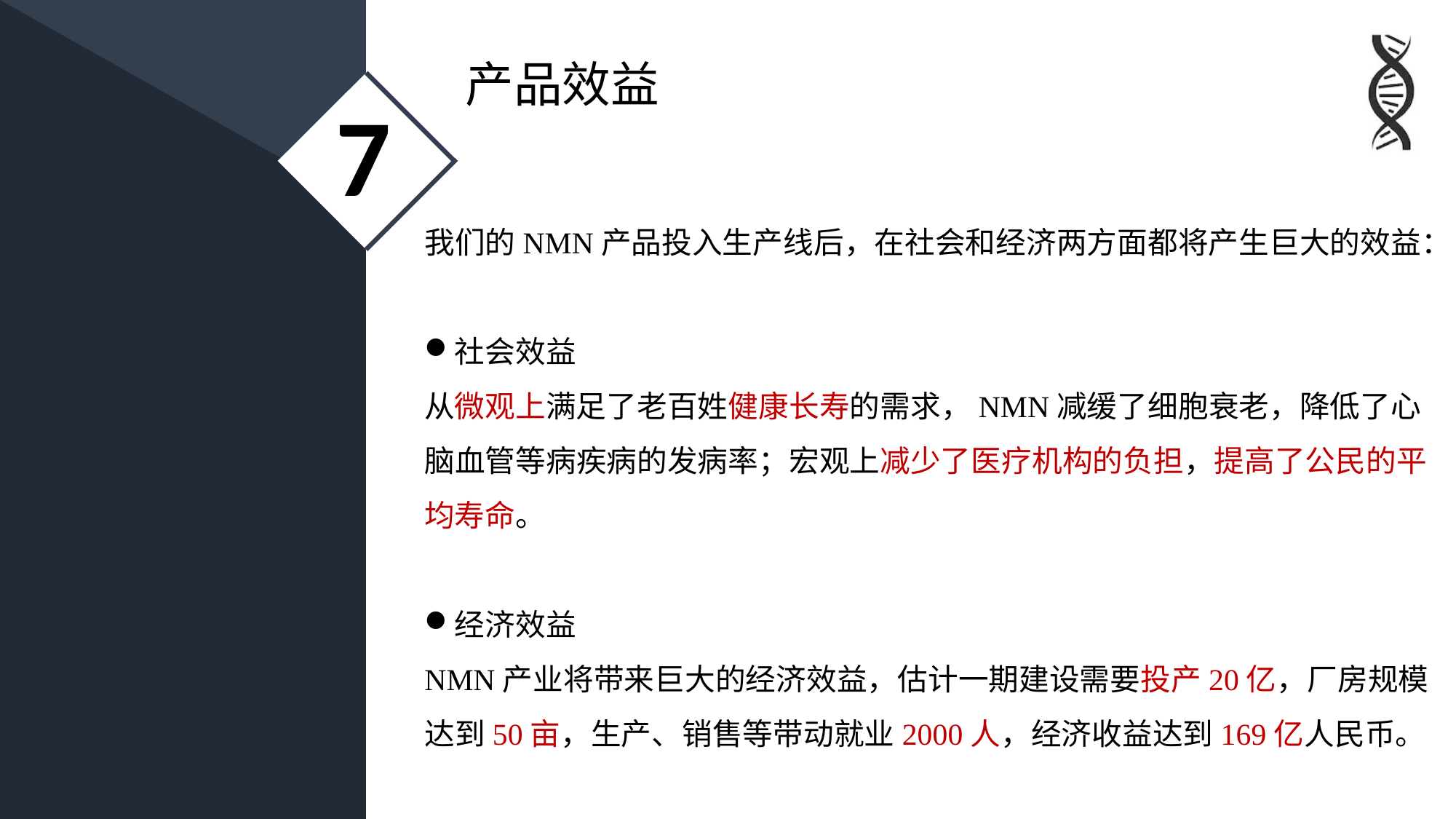

产品效益

7
我们的NMN产品投入生产线后，在社会和经济两方面都将产生巨大的效益：

社会效益
从微观上满足了老百姓健康长寿的需求，NMN减缓了细胞衰老，降低了心脑血管等病疾病的发病率；宏观上减少了医疗机构的负担，提高了公民的平均寿命。

经济效益
NMN产业将带来巨大的经济效益，估计一期建设需要投产20亿，厂房规模达到50亩，生产、销售等带动就业2000人，经济收益达到169亿人民币。